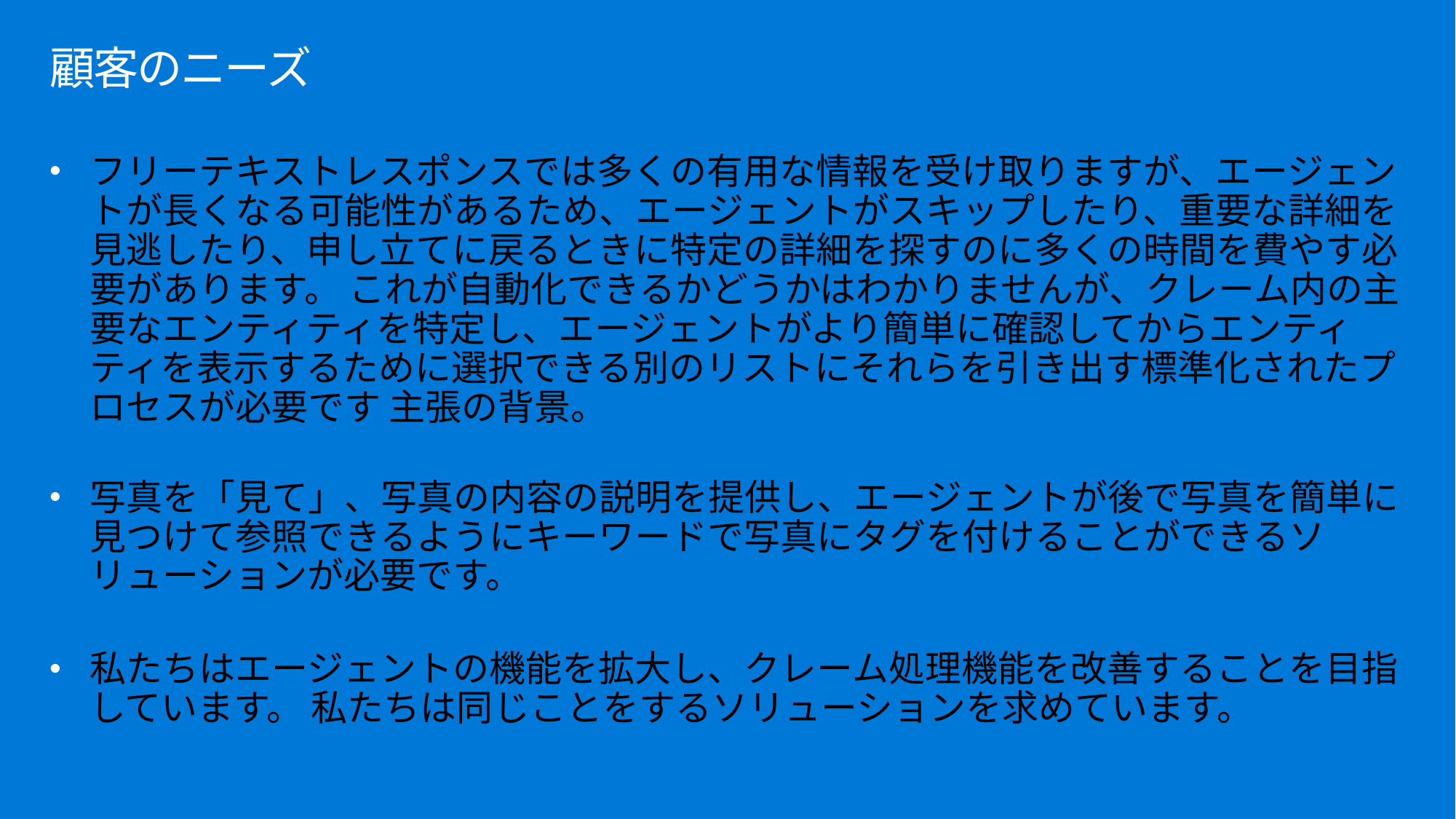

# 顧客のニーズ
フリーテキストレスポンスでは多くの有用な情報を受け取りますが、エージェントが長くなる可能性があるため、エージェントがスキップしたり、重要な詳細を見逃したり、申し立てに戻るときに特定の詳細を探すのに多くの時間を費やす必要があります。 これが自動化できるかどうかはわかりませんが、クレーム内の主要なエンティティを特定し、エージェントがより簡単に確認してからエンティティを表示するために選択できる別のリストにそれらを引き出す標準化されたプロセスが必要です 主張の背景。
写真を「見て」、写真の内容の説明を提供し、エージェントが後で写真を簡単に見つけて参照できるようにキーワードで写真にタグを付けることができるソリューションが必要です。

私たちはエージェントの機能を拡大し、クレーム処理機能を改善することを目指しています。 私たちは同じことをするソリューションを求めています。